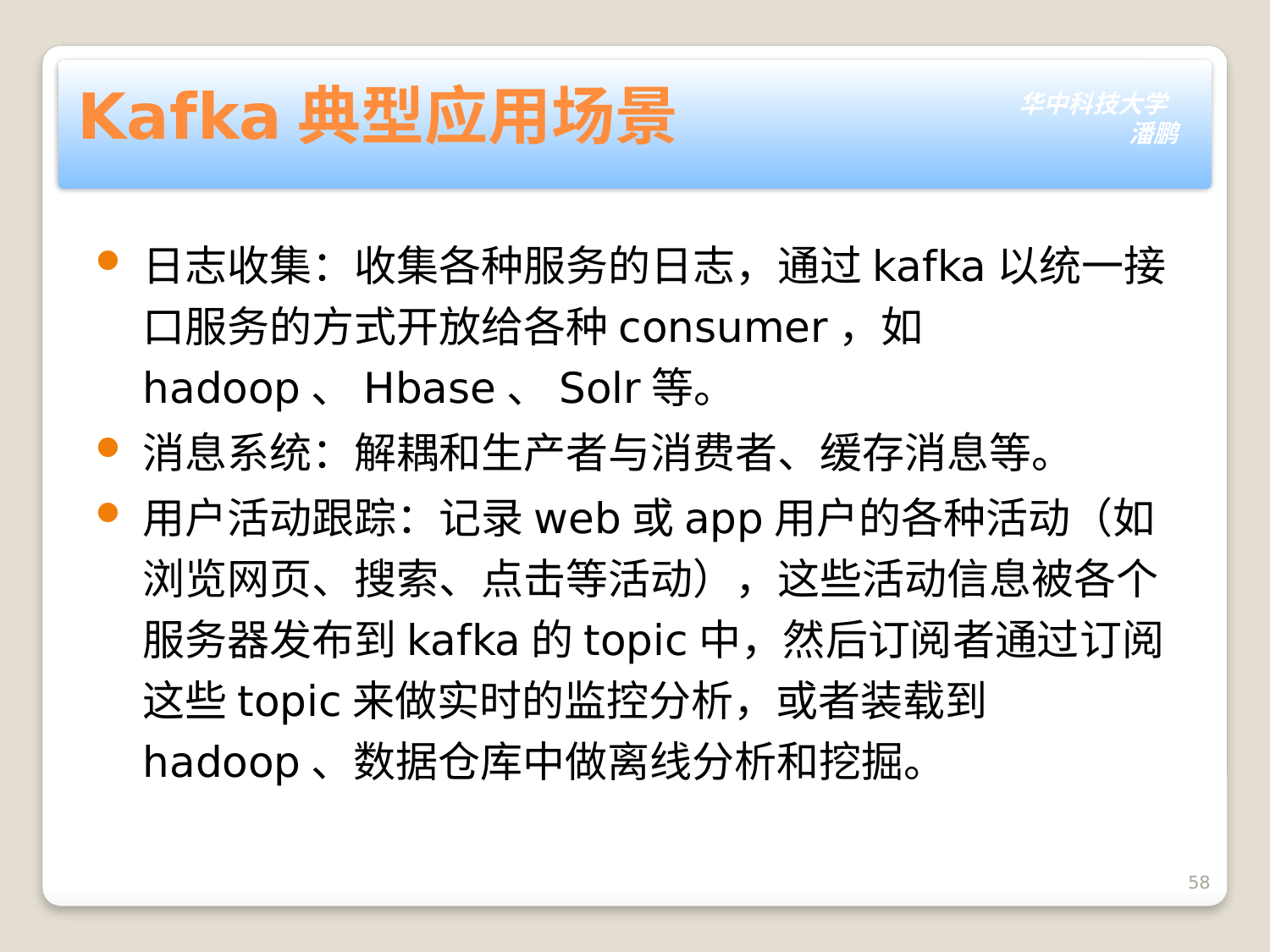

# Kafka典型应用场景
日志收集：收集各种服务的日志，通过kafka以统一接口服务的方式开放给各种consumer，如hadoop、Hbase、Solr等。
消息系统：解耦和生产者与消费者、缓存消息等。
用户活动跟踪：记录web或app用户的各种活动（如浏览网页、搜索、点击等活动），这些活动信息被各个服务器发布到kafka的topic中，然后订阅者通过订阅这些topic来做实时的监控分析，或者装载到hadoop、数据仓库中做离线分析和挖掘。
58